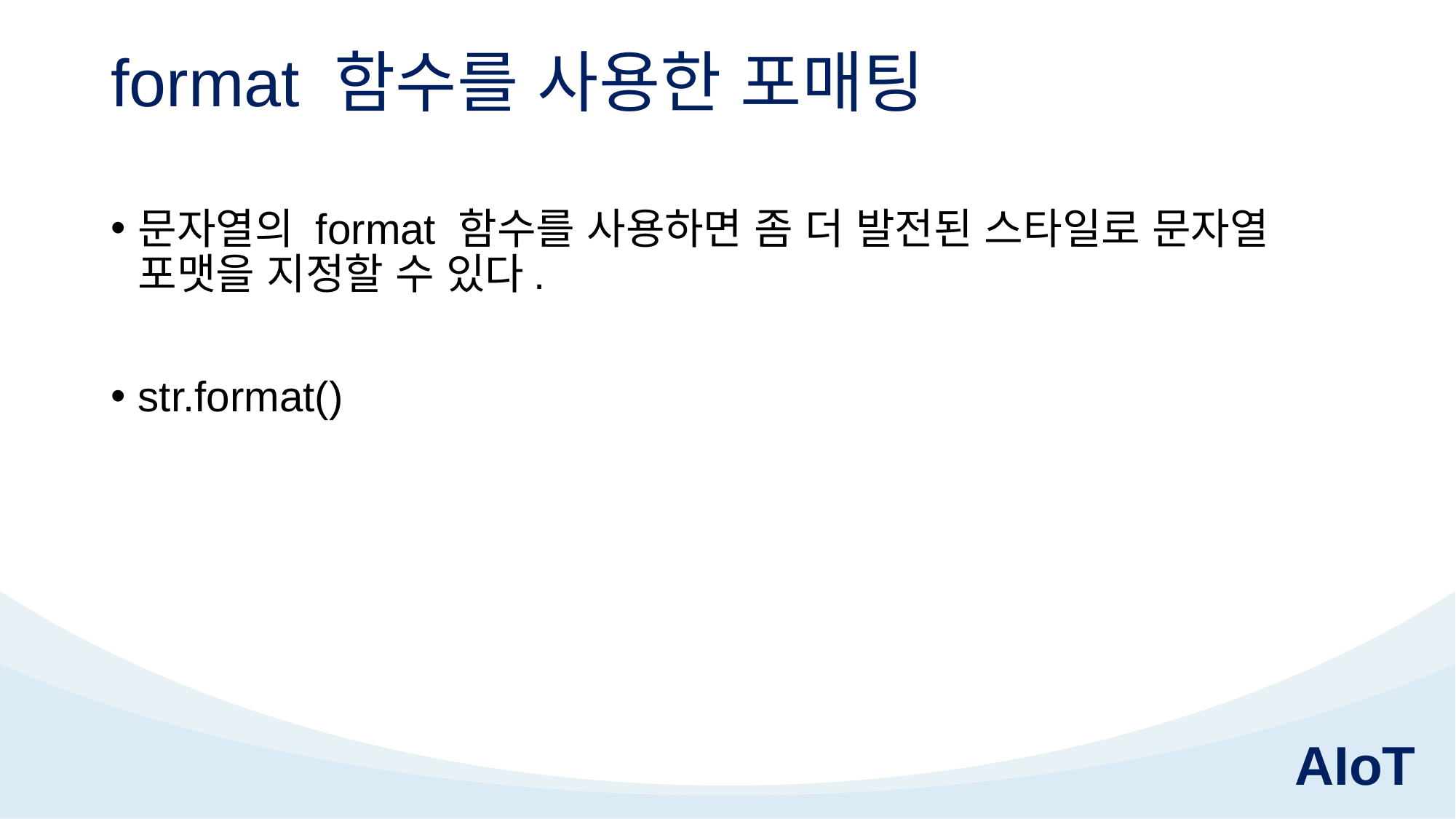

# format 함수를 사용한 포매팅
문자열의 format 함수를 사용하면 좀 더 발전된 스타일로 문자열 포맷을 지정할 수 있다.

str.format()